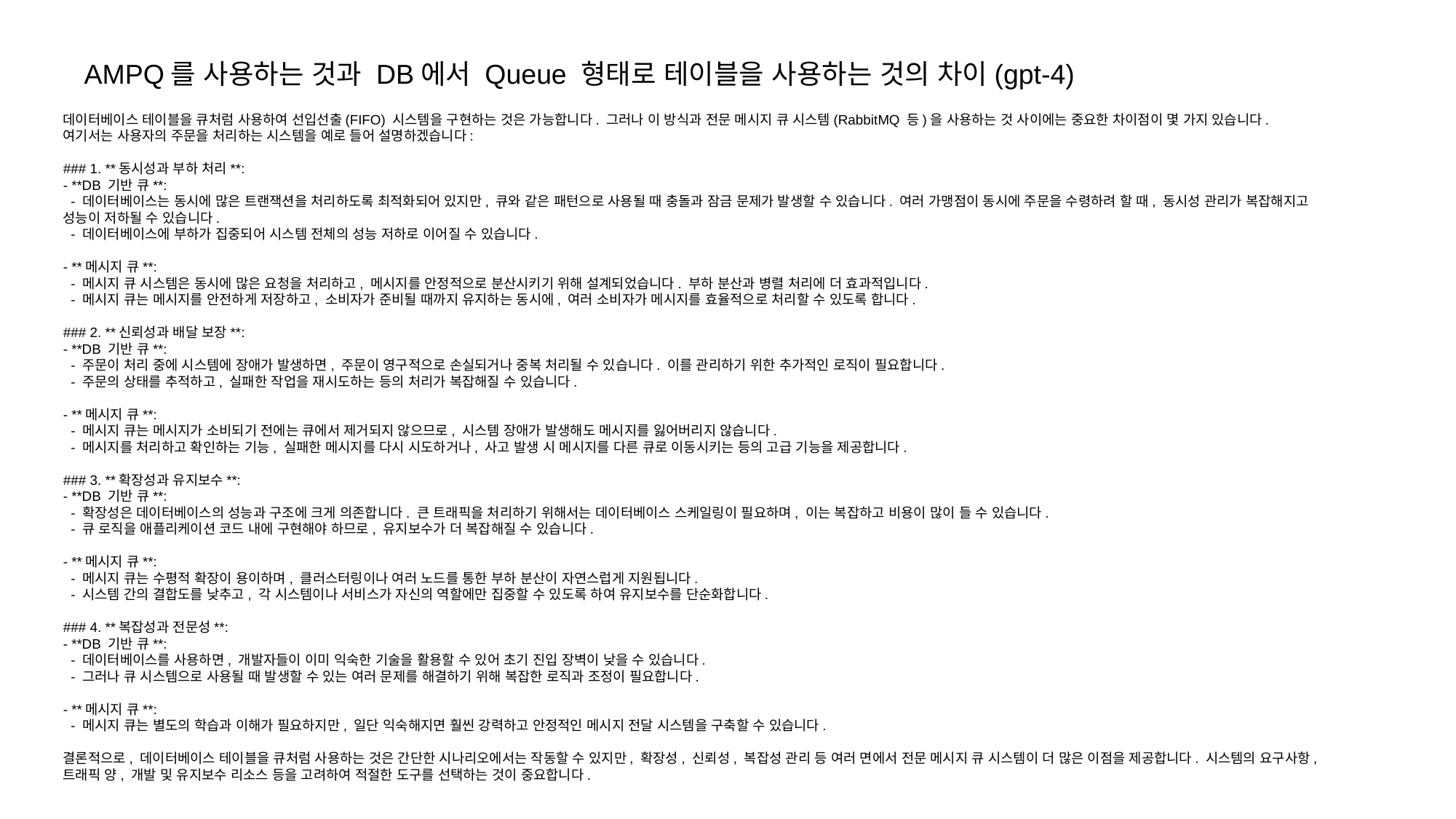

AMPQ를 사용하는 것과 DB에서 Queue 형태로 테이블을 사용하는 것의 차이(gpt-4)

데이터베이스 테이블을 큐처럼 사용하여 선입선출(FIFO) 시스템을 구현하는 것은 가능합니다. 그러나 이 방식과 전문 메시지 큐 시스템(RabbitMQ 등)을 사용하는 것 사이에는 중요한 차이점이 몇 가지 있습니다. 여기서는 사용자의 주문을 처리하는 시스템을 예로 들어 설명하겠습니다:

### 1. **동시성과 부하 처리**:
- **DB 기반 큐**:
  - 데이터베이스는 동시에 많은 트랜잭션을 처리하도록 최적화되어 있지만, 큐와 같은 패턴으로 사용될 때 충돌과 잠금 문제가 발생할 수 있습니다. 여러 가맹점이 동시에 주문을 수령하려 할 때, 동시성 관리가 복잡해지고 성능이 저하될 수 있습니다.
  - 데이터베이스에 부하가 집중되어 시스템 전체의 성능 저하로 이어질 수 있습니다.

- **메시지 큐**:
  - 메시지 큐 시스템은 동시에 많은 요청을 처리하고, 메시지를 안정적으로 분산시키기 위해 설계되었습니다. 부하 분산과 병렬 처리에 더 효과적입니다.
  - 메시지 큐는 메시지를 안전하게 저장하고, 소비자가 준비될 때까지 유지하는 동시에, 여러 소비자가 메시지를 효율적으로 처리할 수 있도록 합니다.

### 2. **신뢰성과 배달 보장**:
- **DB 기반 큐**:
  - 주문이 처리 중에 시스템에 장애가 발생하면, 주문이 영구적으로 손실되거나 중복 처리될 수 있습니다. 이를 관리하기 위한 추가적인 로직이 필요합니다.
  - 주문의 상태를 추적하고, 실패한 작업을 재시도하는 등의 처리가 복잡해질 수 있습니다.

- **메시지 큐**:
  - 메시지 큐는 메시지가 소비되기 전에는 큐에서 제거되지 않으므로, 시스템 장애가 발생해도 메시지를 잃어버리지 않습니다.
  - 메시지를 처리하고 확인하는 기능, 실패한 메시지를 다시 시도하거나, 사고 발생 시 메시지를 다른 큐로 이동시키는 등의 고급 기능을 제공합니다.

### 3. **확장성과 유지보수**:
- **DB 기반 큐**:
  - 확장성은 데이터베이스의 성능과 구조에 크게 의존합니다. 큰 트래픽을 처리하기 위해서는 데이터베이스 스케일링이 필요하며, 이는 복잡하고 비용이 많이 들 수 있습니다.
  - 큐 로직을 애플리케이션 코드 내에 구현해야 하므로, 유지보수가 더 복잡해질 수 있습니다.

- **메시지 큐**:
  - 메시지 큐는 수평적 확장이 용이하며, 클러스터링이나 여러 노드를 통한 부하 분산이 자연스럽게 지원됩니다.
  - 시스템 간의 결합도를 낮추고, 각 시스템이나 서비스가 자신의 역할에만 집중할 수 있도록 하여 유지보수를 단순화합니다.

### 4. **복잡성과 전문성**:
- **DB 기반 큐**:
  - 데이터베이스를 사용하면, 개발자들이 이미 익숙한 기술을 활용할 수 있어 초기 진입 장벽이 낮을 수 있습니다.
  - 그러나 큐 시스템으로 사용될 때 발생할 수 있는 여러 문제를 해결하기 위해 복잡한 로직과 조정이 필요합니다.

- **메시지 큐**:
  - 메시지 큐는 별도의 학습과 이해가 필요하지만, 일단 익숙해지면 훨씬 강력하고 안정적인 메시지 전달 시스템을 구축할 수 있습니다.

결론적으로, 데이터베이스 테이블을 큐처럼 사용하는 것은 간단한 시나리오에서는 작동할 수 있지만, 확장성, 신뢰성, 복잡성 관리 등 여러 면에서 전문 메시지 큐 시스템이 더 많은 이점을 제공합니다. 시스템의 요구사항, 트래픽 양, 개발 및 유지보수 리소스 등을 고려하여 적절한 도구를 선택하는 것이 중요합니다.